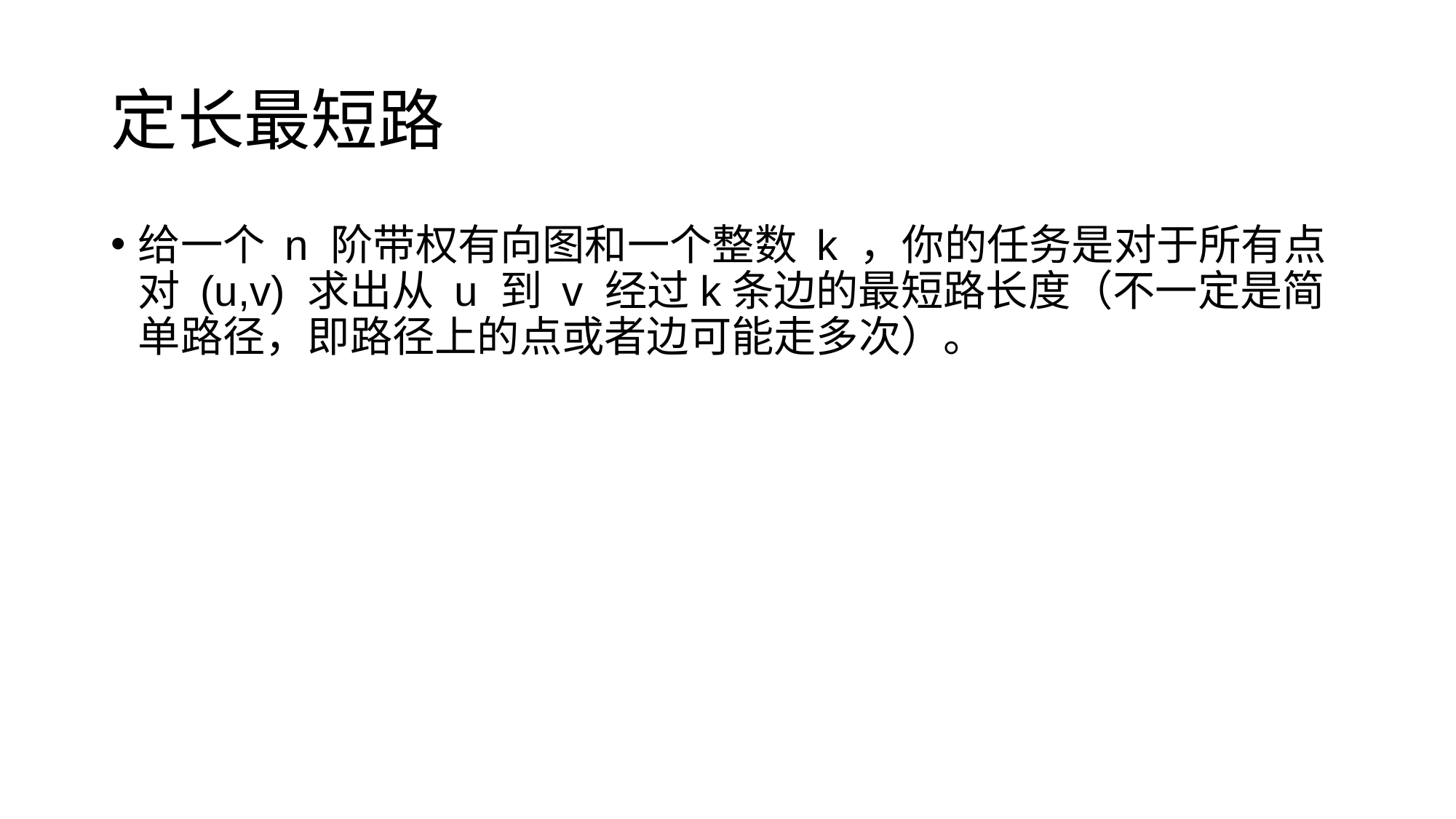

# 定长最短路
给一个 n 阶带权有向图和一个整数 k ，你的任务是对于所有点对 (u,v) 求出从 u 到 v 经过k条边的最短路长度（不一定是简单路径，即路径上的点或者边可能走多次）。